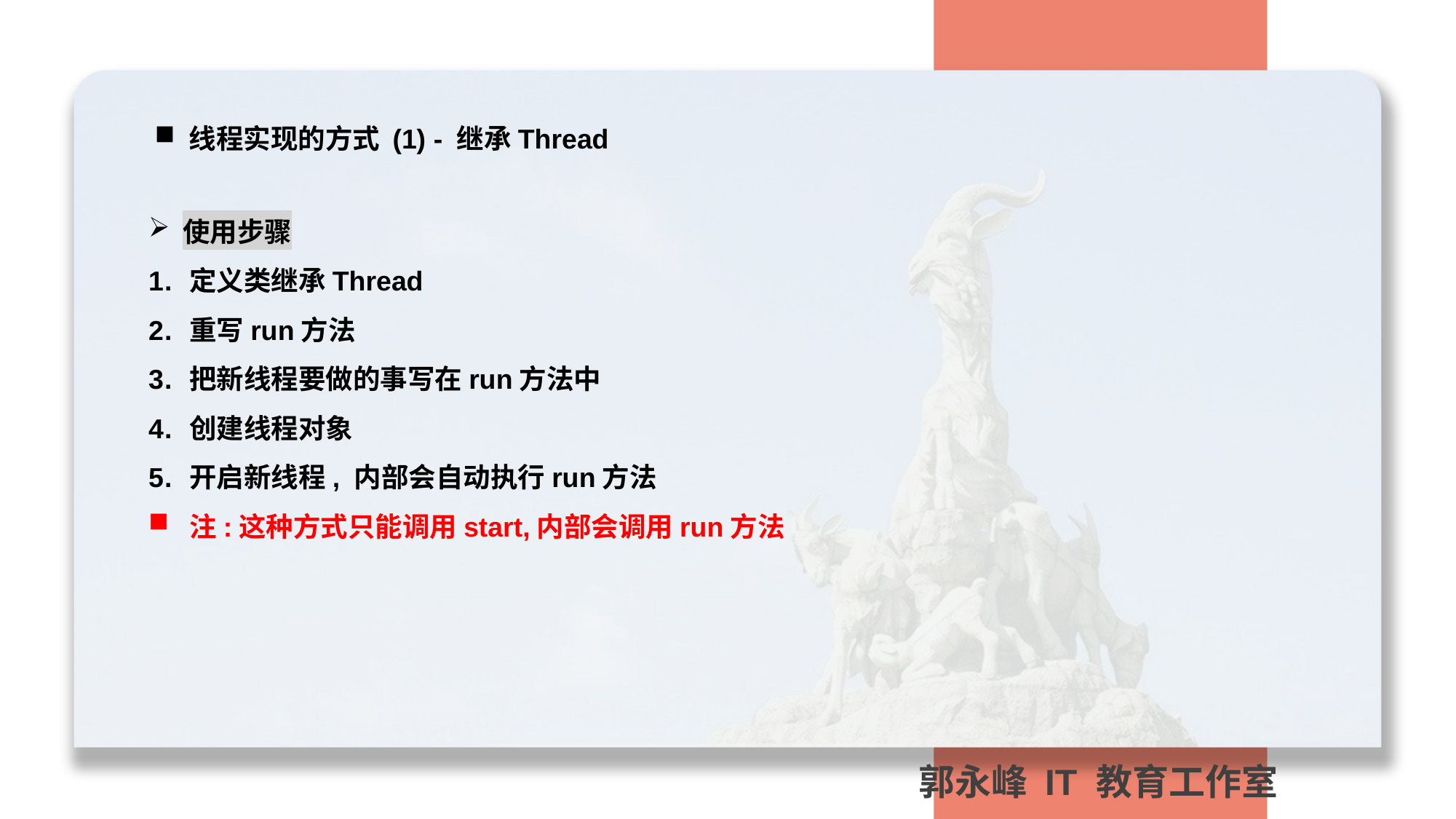

线程实现的方式 (1) - 继承Thread
使用步骤
定义类继承Thread
重写run方法
把新线程要做的事写在run方法中
创建线程对象
开启新线程, 内部会自动执行run方法
注:这种方式只能调用start,内部会调用run方法